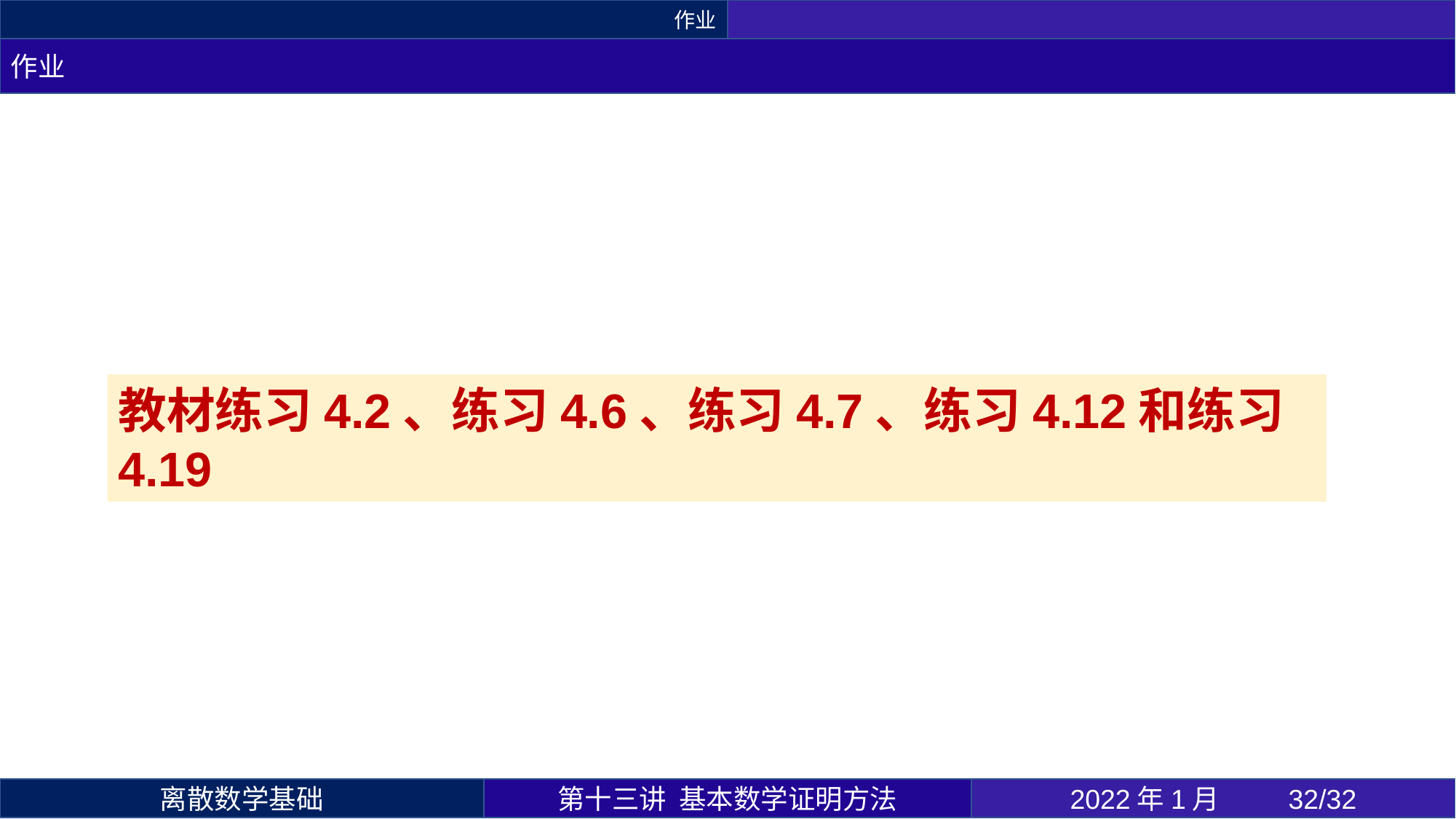

作业
作业
教材练习4.2、练习4.6、练习4.7、练习4.12和练习4.19
第十三讲  基本数学证明方法
2022年1月 	32/32
离散数学基础